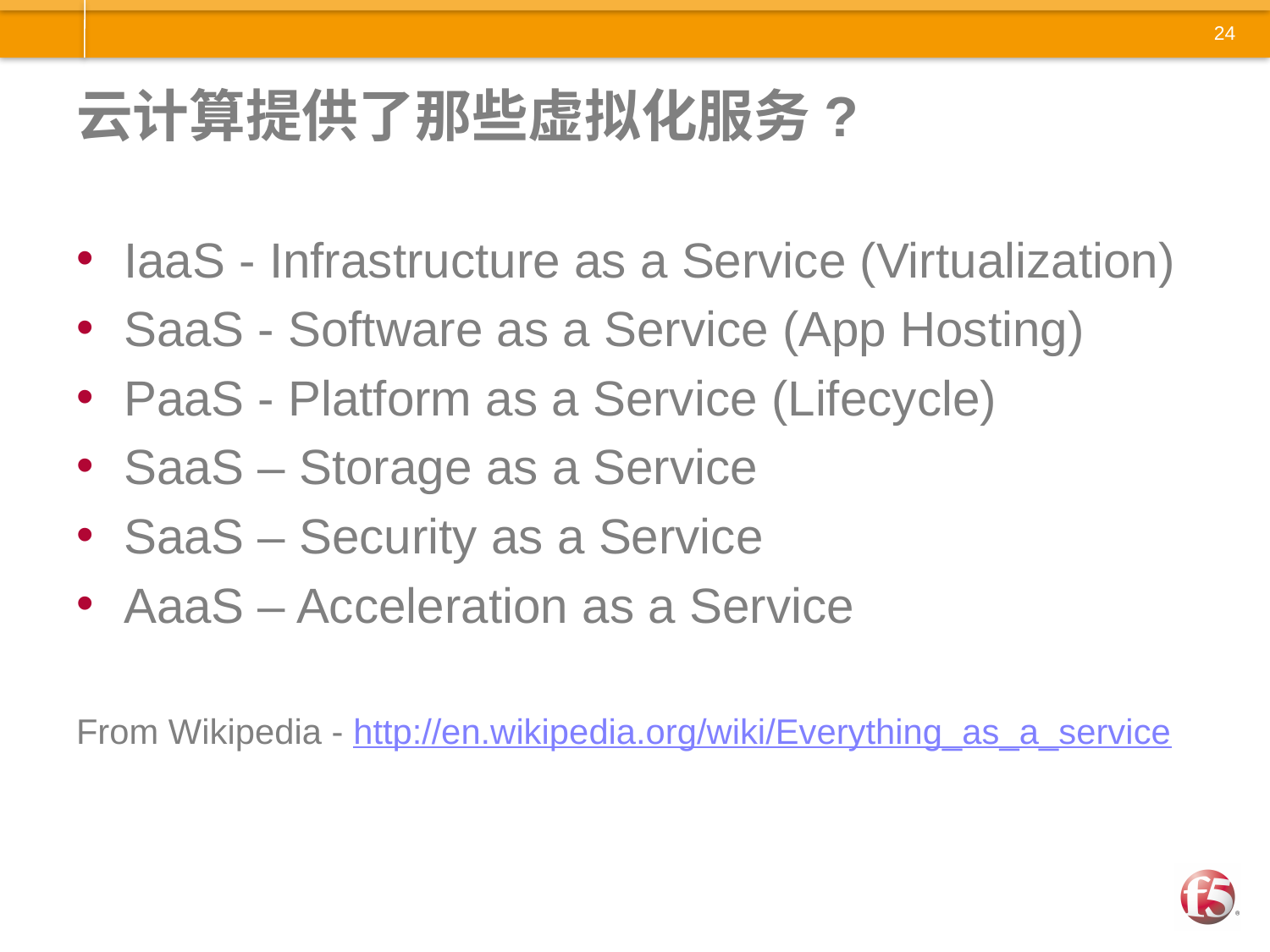

# 云计算提供了那些虚拟化服务?
IaaS - Infrastructure as a Service (Virtualization)
SaaS - Software as a Service (App Hosting)
PaaS - Platform as a Service (Lifecycle)
SaaS – Storage as a Service
SaaS – Security as a Service
AaaS – Acceleration as a Service

From Wikipedia - http://en.wikipedia.org/wiki/Everything_as_a_service